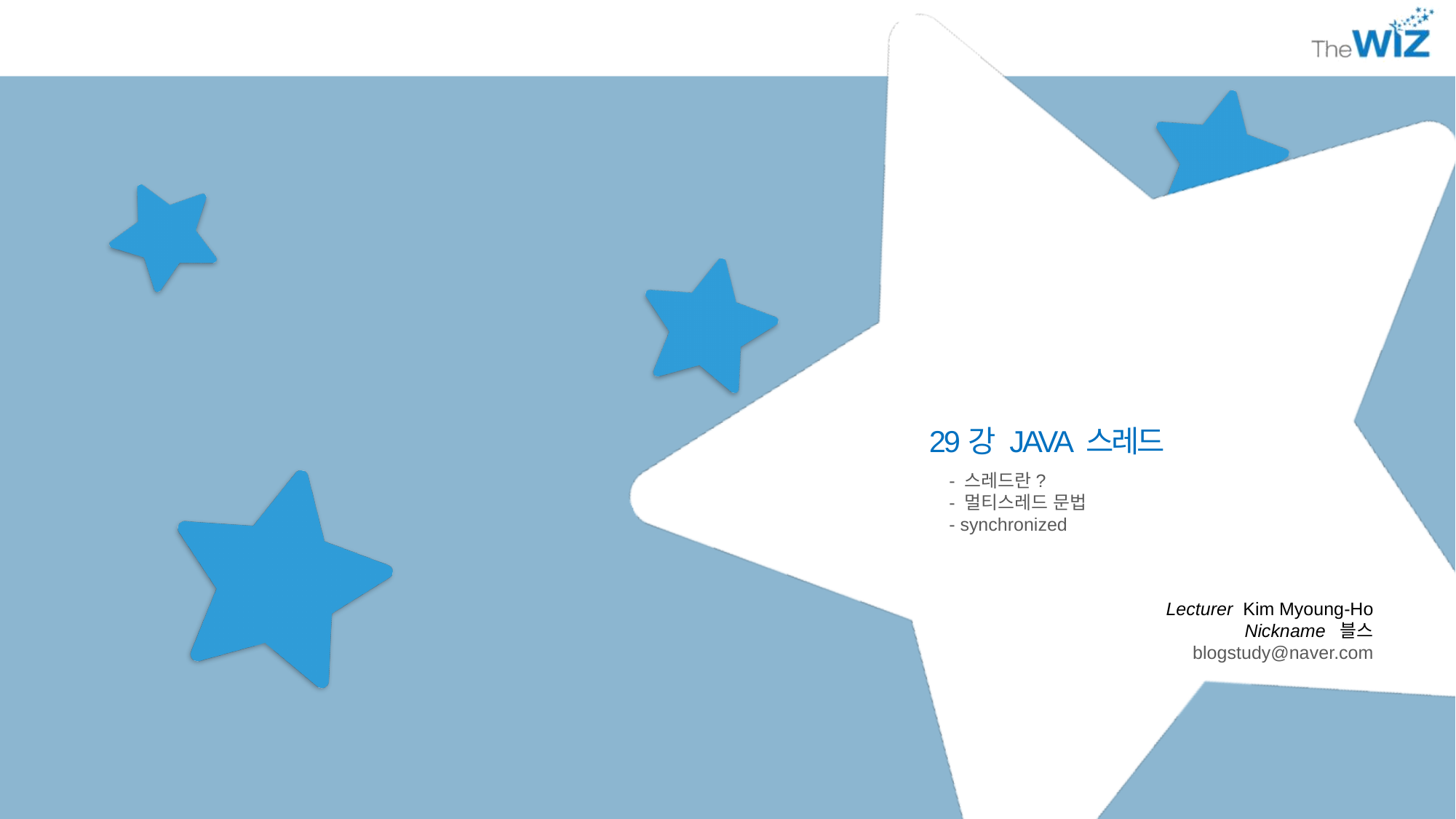

29강 JAVA 스레드
- 스레드란?
- 멀티스레드 문법
- synchronized
Lecturer  Kim Myoung-Ho
Nickname  블스
blogstudy@naver.com